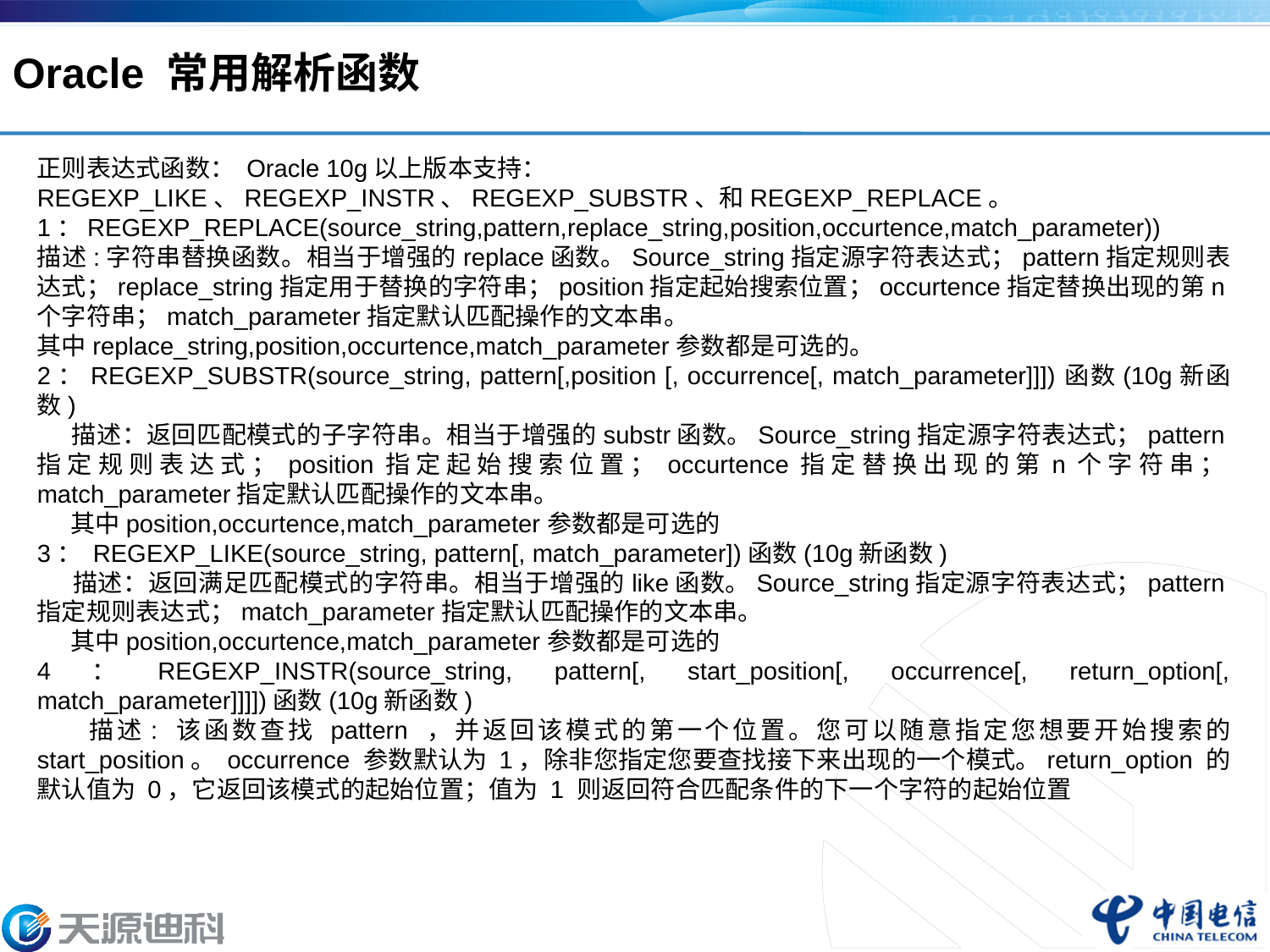

Oracle 常用解析函数
正则表达式函数： Oracle 10g以上版本支持：
REGEXP_LIKE、REGEXP_INSTR、REGEXP_SUBSTR、和REGEXP_REPLACE。
1：REGEXP_REPLACE(source_string,pattern,replace_string,position,occurtence,match_parameter))
描述:字符串替换函数。相当于增强的replace函数。Source_string指定源字符表达式；pattern指定规则表达式；replace_string指定用于替换的字符串；position指定起始搜索位置；occurtence指定替换出现的第n个字符串；match_parameter指定默认匹配操作的文本串。
其中replace_string,position,occurtence,match_parameter参数都是可选的。
2：REGEXP_SUBSTR(source_string, pattern[,position [, occurrence[, match_parameter]]])函数(10g新函数)
     描述：返回匹配模式的子字符串。相当于增强的substr函数。Source_string指定源字符表达式；pattern指定规则表达式；position指定起始搜索位置；occurtence指定替换出现的第n个字符串；match_parameter指定默认匹配操作的文本串。
     其中position,occurtence,match_parameter参数都是可选的
3： REGEXP_LIKE(source_string, pattern[, match_parameter])函数(10g新函数)
     描述：返回满足匹配模式的字符串。相当于增强的like函数。Source_string指定源字符表达式；pattern指定规则表达式；match_parameter指定默认匹配操作的文本串。
     其中position,occurtence,match_parameter参数都是可选的
4：REGEXP_INSTR(source_string, pattern[, start_position[, occurrence[, return_option[, match_parameter]]]])函数(10g新函数)
     描述: 该函数查找 pattern ，并返回该模式的第一个位置。您可以随意指定您想要开始搜索的 start_position。 occurrence 参数默认为 1，除非您指定您要查找接下来出现的一个模式。return_option 的默认值为 0，它返回该模式的起始位置；值为 1 则返回符合匹配条件的下一个字符的起始位置